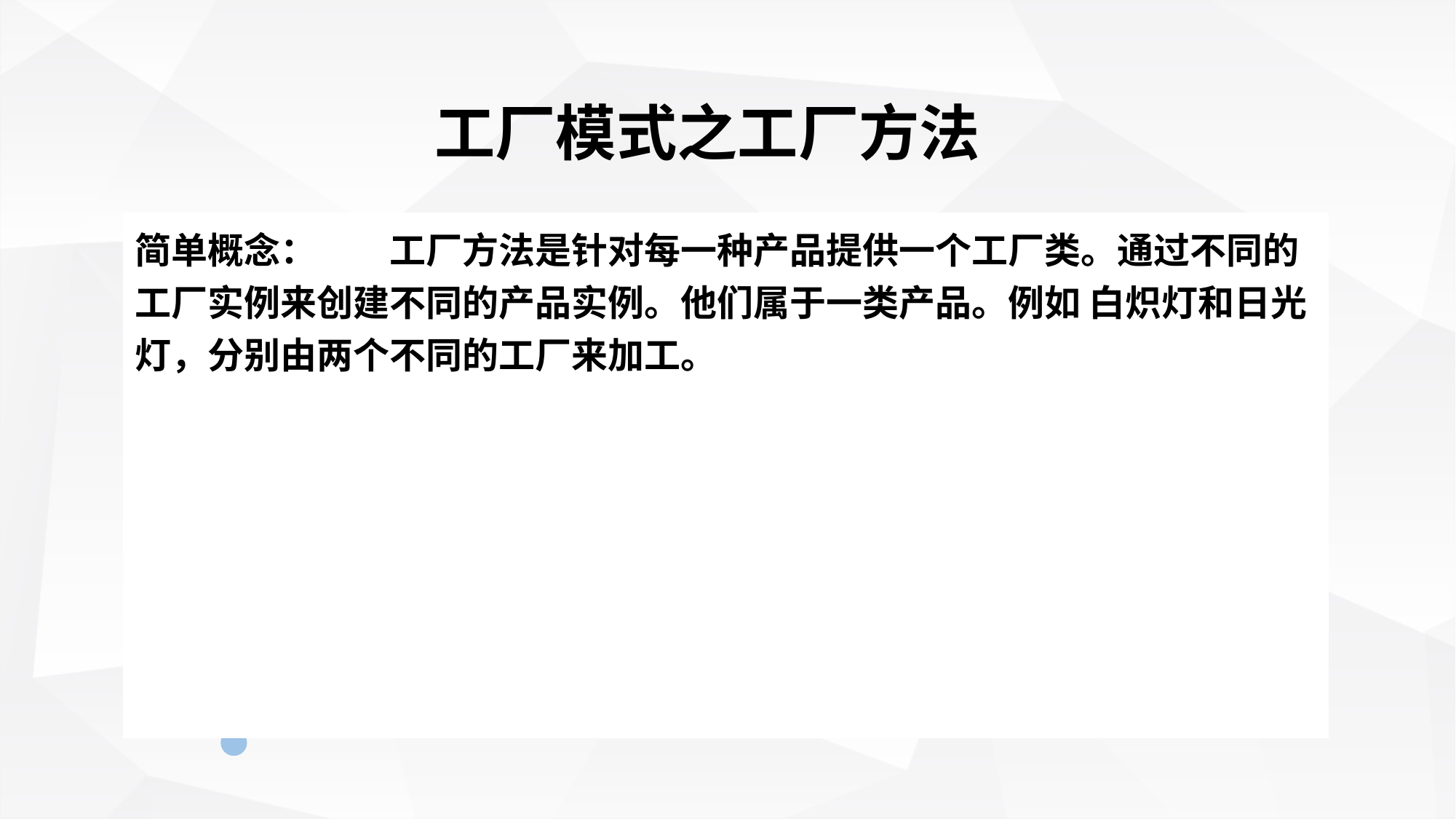

# 工厂模式之工厂方法
简单概念：　　工厂方法是针对每一种产品提供一个工厂类。通过不同的工厂实例来创建不同的产品实例。他们属于一类产品。例如 白炽灯和日光灯，分别由两个不同的工厂来加工。